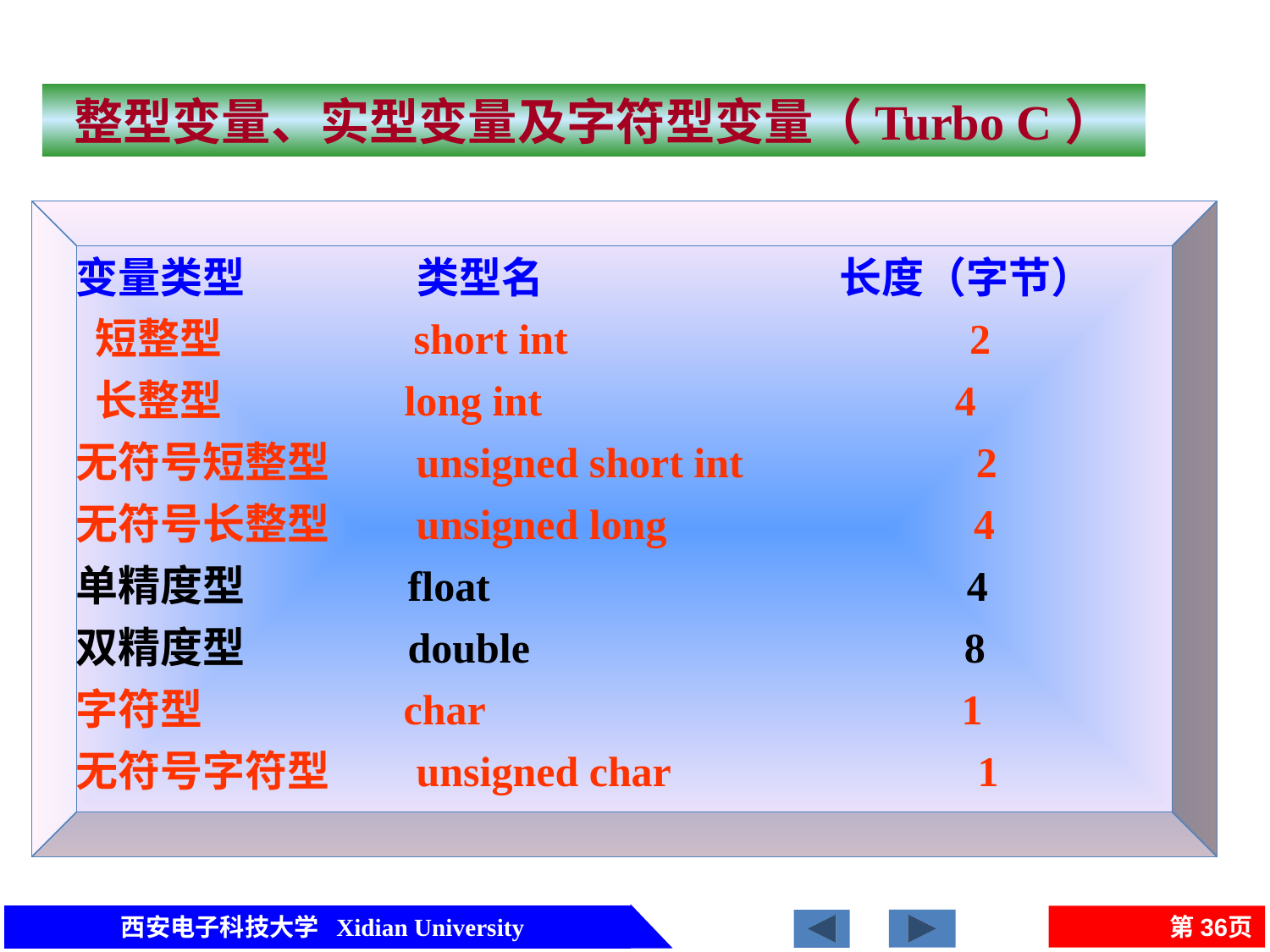

整型变量、实型变量及字符型变量（Turbo C）

变量类型                  类型名                               长度（字节）
 短整型                   short int                                      2
 长整型                  long int                                       4
无符号短整型        unsigned short int                      2
无符号长整型        unsigned long                             4
单精度型                float                                             4
双精度型                double                                         8
字符型                    char                                             1
无符号字符型        unsigned char                             1